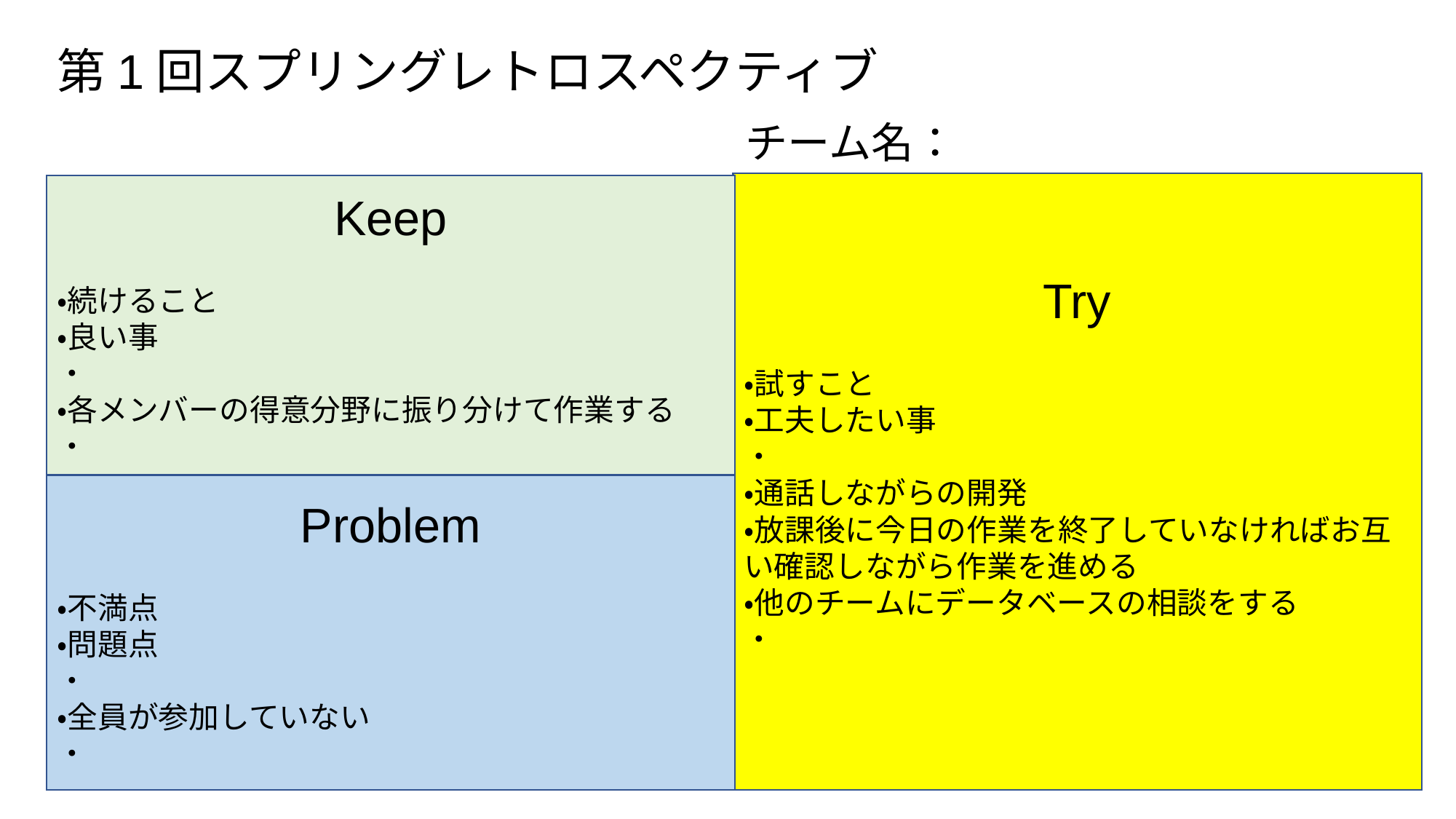

# 第1回スプリングレトロスペクティブ
チーム名：
Try

・試すこと
・工夫したい事
・
・通話しながらの開発
・放課後に今日の作業を終了していなければお互い確認しながら作業を進める
・他のチームにデータベースの相談をする
・

Keep

・続けること
・良い事
・
・各メンバーの得意分野に振り分けて作業する
・
Problem

・不満点
・問題点
・
・全員が参加していない
・